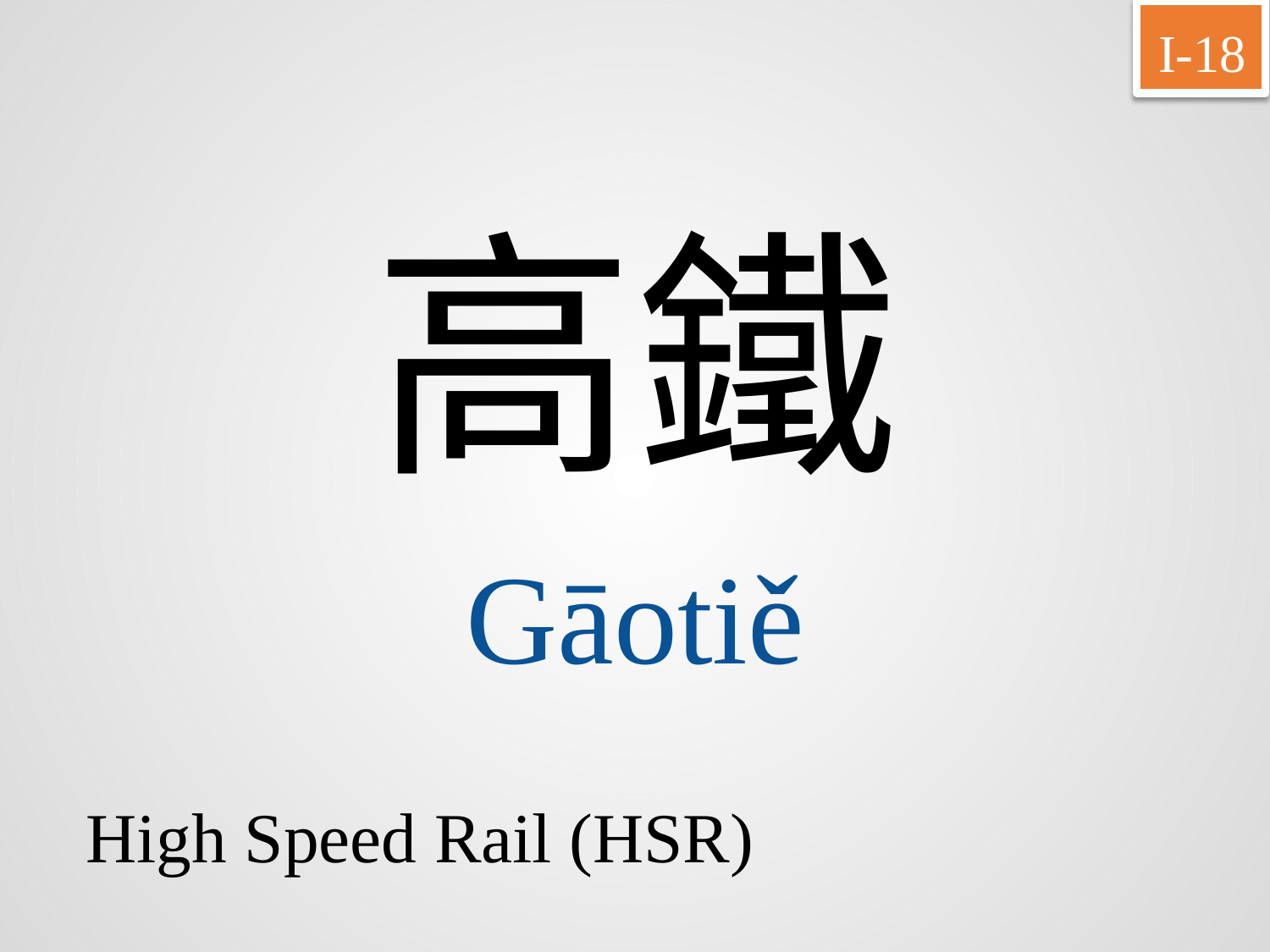

I-18

高鐵
Gāotiě
High Speed Rail (HSR)